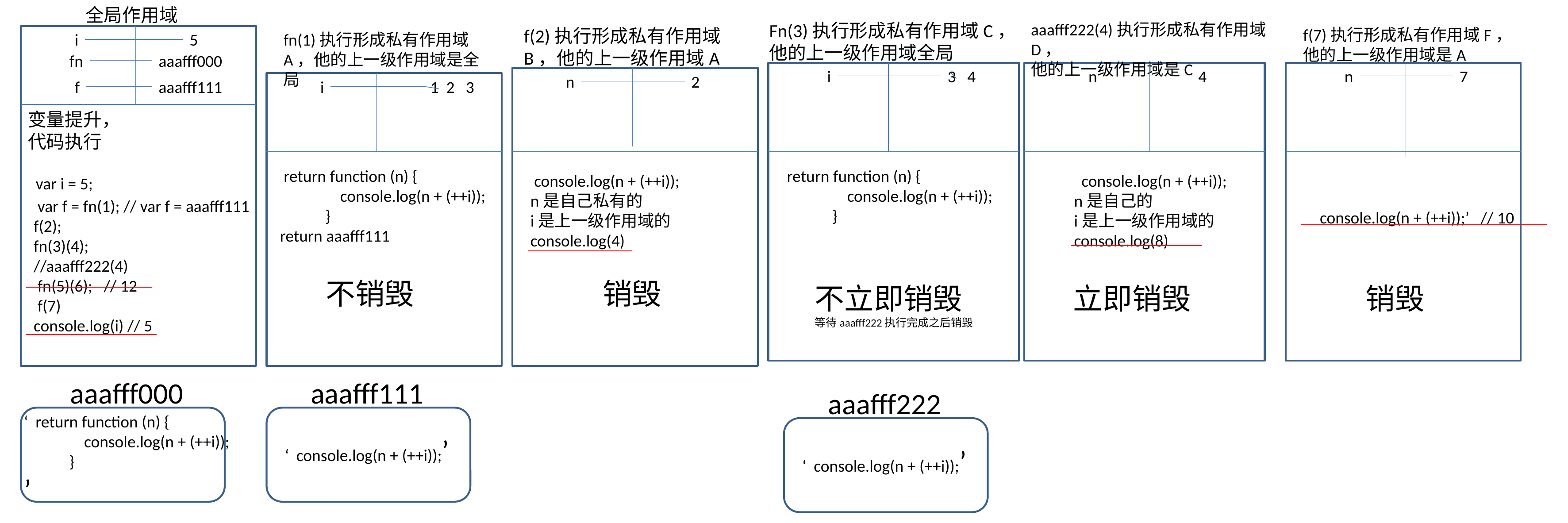

全局作用域
Fn(3)执行形成私有作用域C，
他的上一级作用域全局
aaafff222(4)执行形成私有作用域D，
他的上一级作用域是C
f(2)执行形成私有作用域B，他的上一级作用域A
f(7)执行形成私有作用域F，
他的上一级作用域是A

i
5
fn(1)执行形成私有作用域A，他的上一级作用域是全局
fn
aaafff000

i
3   4

n
4
console.log(n + (++i));’

n
7

n
2
f
aaafff111

i
1  2   3
变量提升，
代码执行
   var i = 5;
     var f = fn(1); // var f = aaafff111
    f(2);
    fn(3)(4);
    //aaafff222(4)
     fn(5)(6);   // 12
     f(7)
    console.log(i) // 5
 return function (n) {
                console.log(n + (++i));
            }
return aaafff111

return function (n) {
                console.log(n + (++i));
            }

 console.log(n + (++i));
n是自己私有的
i是上一级作用域的
console.log(4)
  console.log(n + (++i));
n是自己的
i是上一级作用域的
console.log(8)
console.log(n + (++i));’   // 10
不销毁
销毁
不立即销毁
等待aaafff222执行完成之后销毁
立即销毁
销毁
aaafff000
aaafff111
aaafff222
‘  return function (n) {
                console.log(n + (++i));
            }
’

‘  console.log(n + (++i));’
‘  console.log(n + (++i));’